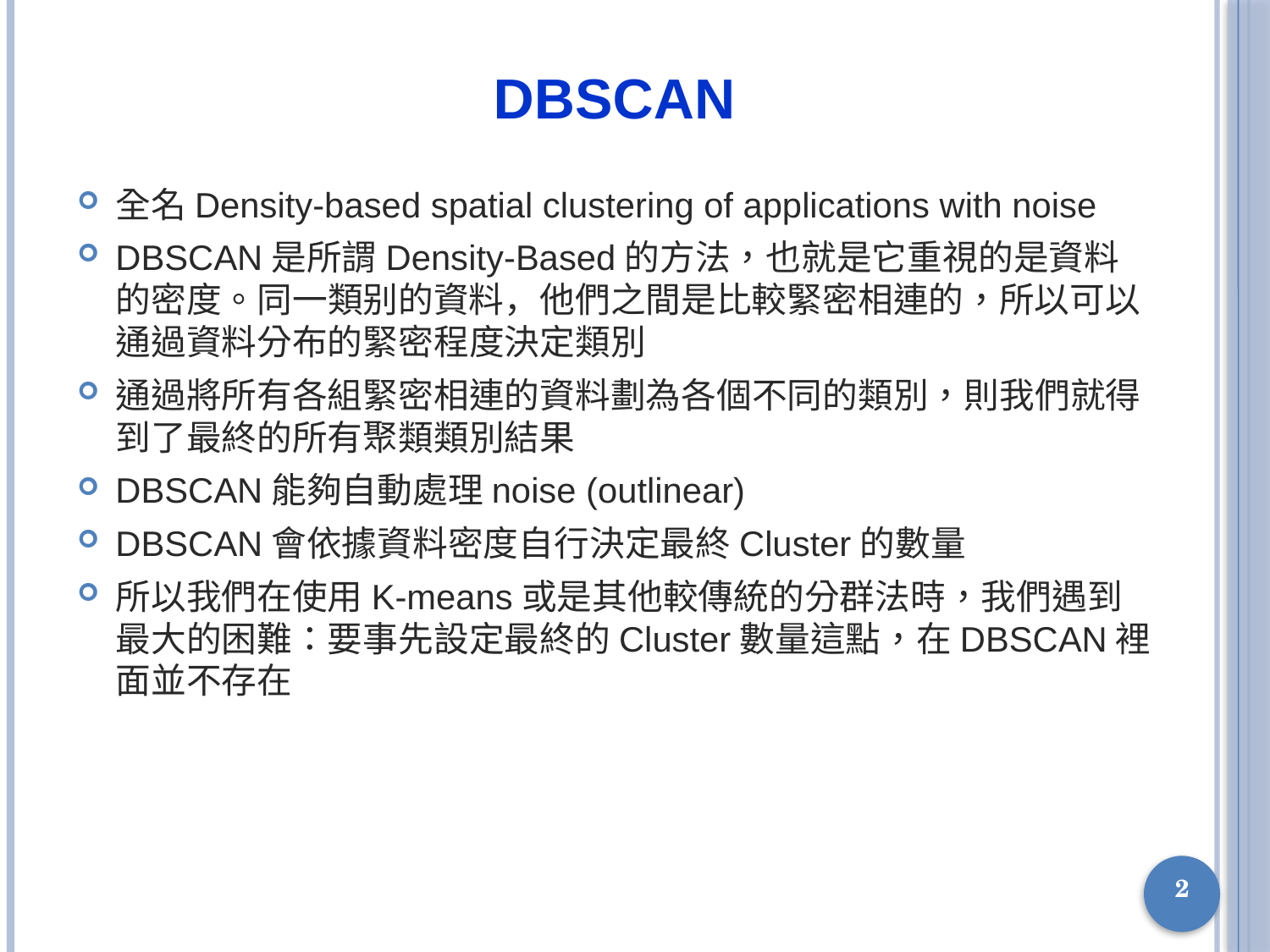

# DBSCAN
全名Density-based spatial clustering of applications with noise
DBSCAN是所謂Density-Based的方法，也就是它重視的是資料的密度。同一類别的資料，他們之間是比較緊密相連的，所以可以通過資料分布的緊密程度決定類別
通過將所有各組緊密相連的資料劃為各個不同的類別，則我們就得到了最終的所有聚類類別結果
DBSCAN能夠自動處理noise (outlinear)
DBSCAN會依據資料密度自行決定最終Cluster的數量
所以我們在使用K-means或是其他較傳統的分群法時，我們遇到最大的困難：要事先設定最終的Cluster數量這點，在DBSCAN裡面並不存在

2